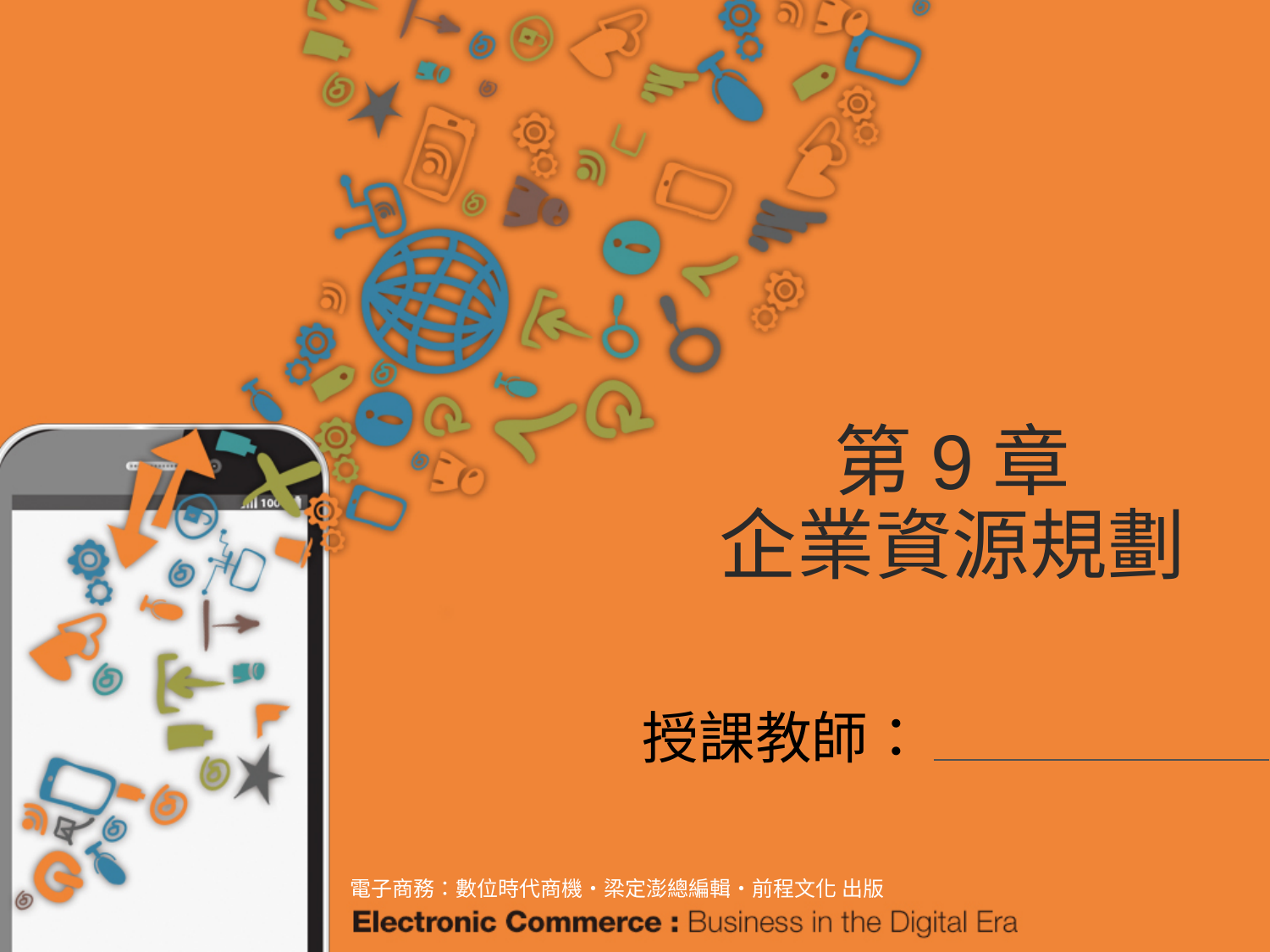

第9章
企業資源規劃
授課教師：
電子商務：數位時代商機‧梁定澎總編輯‧前程文化 出版